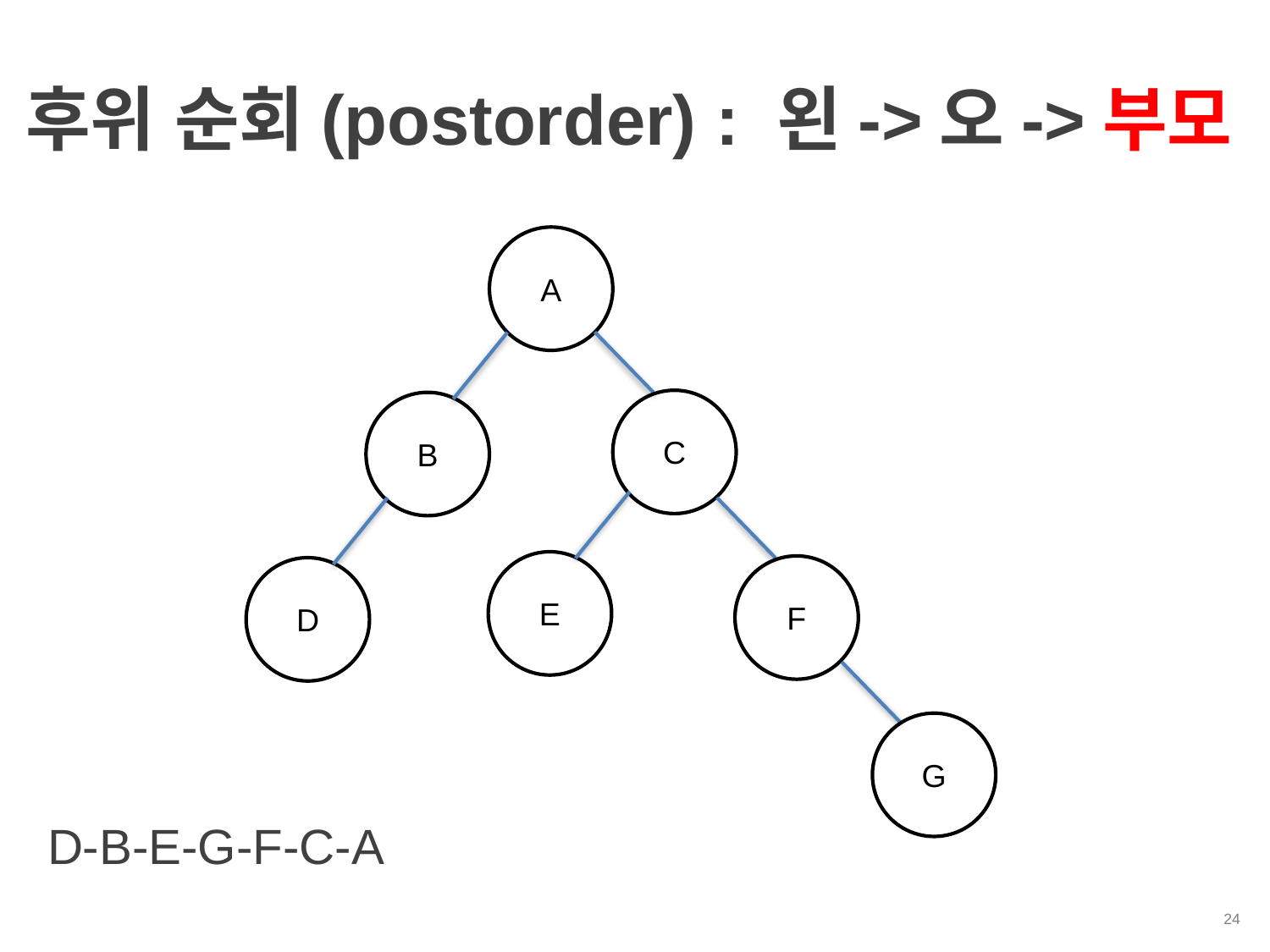

후위 순회(postorder) : 왼->오->부모
A
C
B
E
F
D
G
D-B-E-G-F-C-A